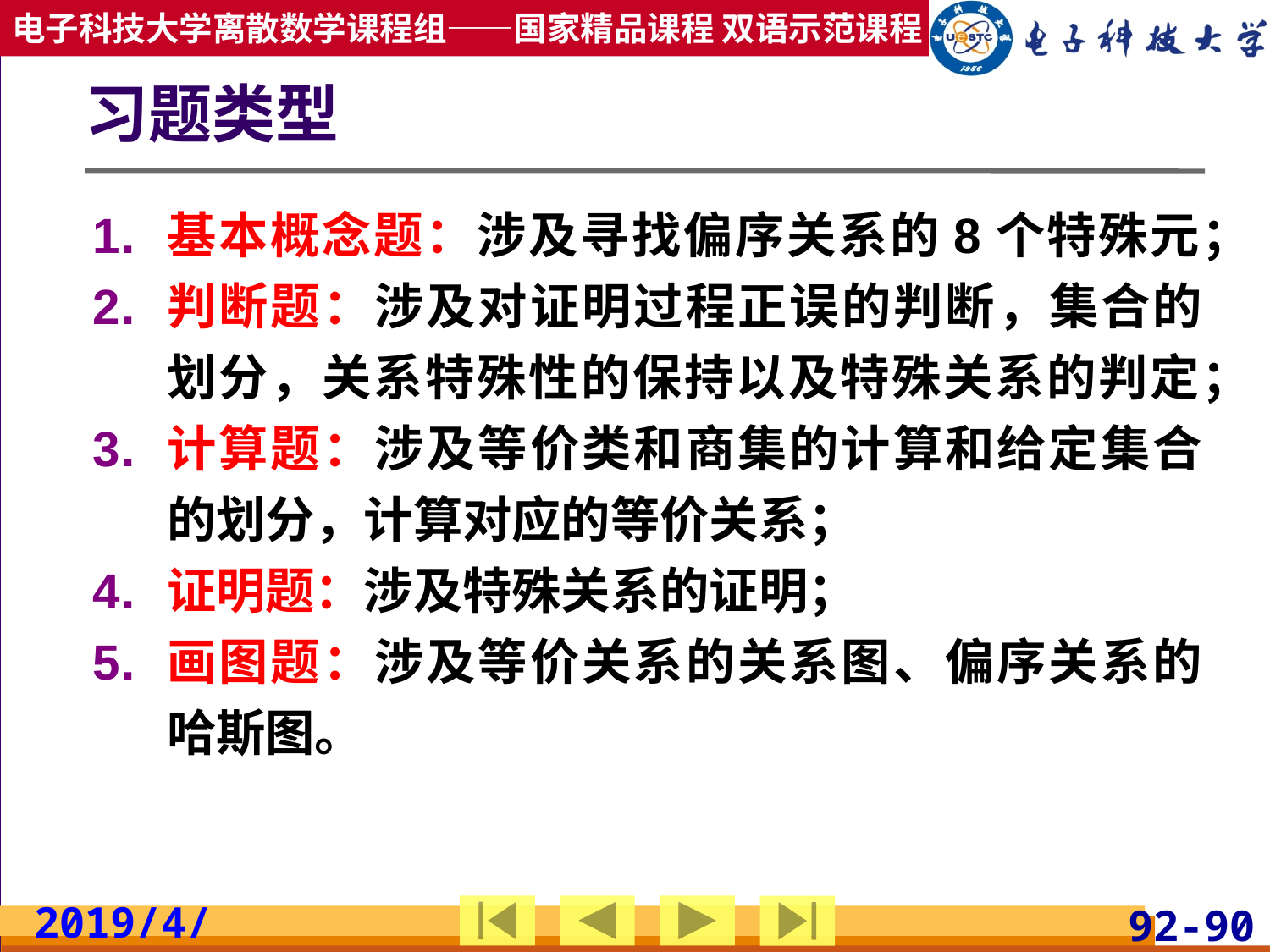

# 习题类型
基本概念题：涉及寻找偏序关系的8个特殊元；
判断题：涉及对证明过程正误的判断，集合的划分，关系特殊性的保持以及特殊关系的判定；
计算题：涉及等价类和商集的计算和给定集合的划分，计算对应的等价关系；
证明题：涉及特殊关系的证明；
画图题：涉及等价关系的关系图、偏序关系的哈斯图。
2019/4/17